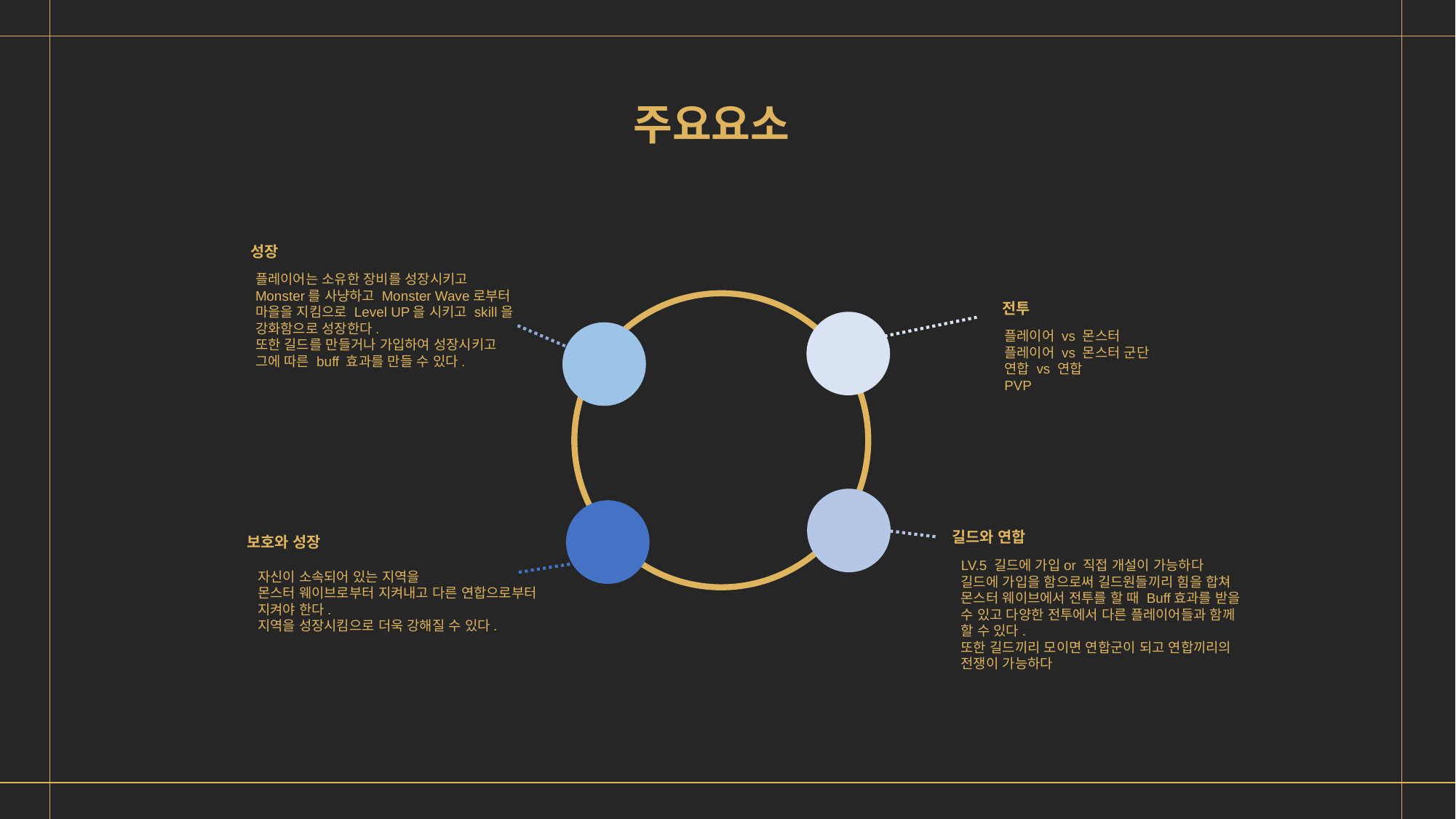

주요요소
성장
플레이어는 소유한 장비를 성장시키고
Monster를 사냥하고 Monster Wave로부터
마을을 지킴으로 Level UP을 시키고 skill을
강화함으로 성장한다.
또한 길드를 만들거나 가입하여 성장시키고
그에 따른 buff 효과를 만들 수 있다.

전투

플레이어 vs 몬스터
플레이어 vs 몬스터 군단
연합 vs 연합
PVP
길드와 연합
보호와 성장
LV.5 길드에 가입or 직접 개설이 가능하다
길드에 가입을 함으로써 길드원들끼리 힘을 합쳐
몬스터 웨이브에서 전투를 할 때 Buff효과를 받을
수 있고 다양한 전투에서 다른 플레이어들과 함께
할 수 있다.
또한 길드끼리 모이면 연합군이 되고 연합끼리의
전쟁이 가능하다
자신이 소속되어 있는 지역을
몬스터 웨이브로부터 지켜내고 다른 연합으로부터
지켜야 한다.
지역을 성장시킴으로 더욱 강해질 수 있다.